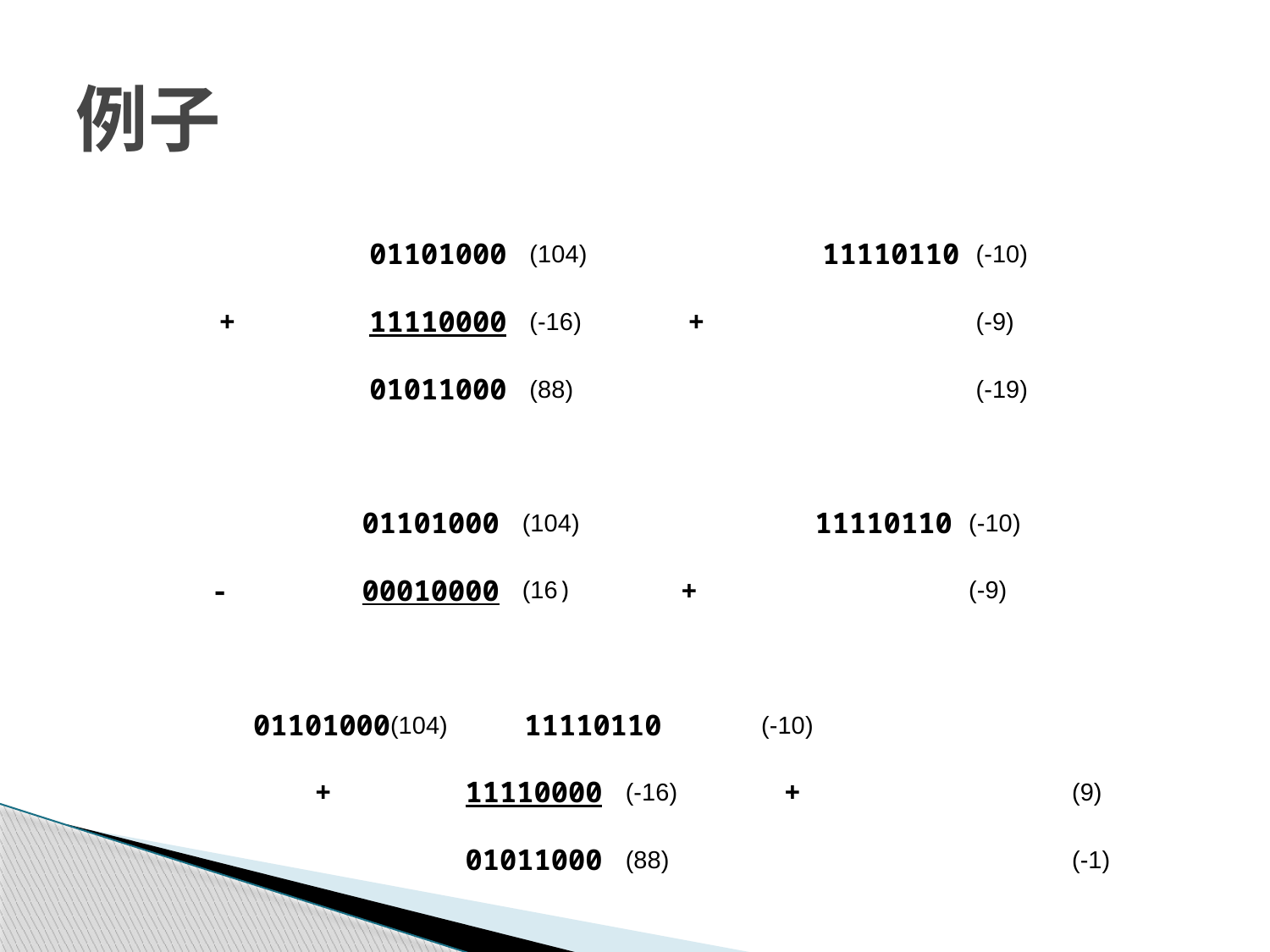

# 例子
		01101000	(104)		11110110	(-10)
	+	11110000	(-16)	+		(-9)
		01011000	(88)			(-19)
		01101000	(104)		11110110	(-10)
	-	00010000	(16) 	+		(-9)
		                                     01101000(104)	 11110110	(-10)
	+	11110000	(-16)	+		(9)
		01011000	(88)			(-1)
31